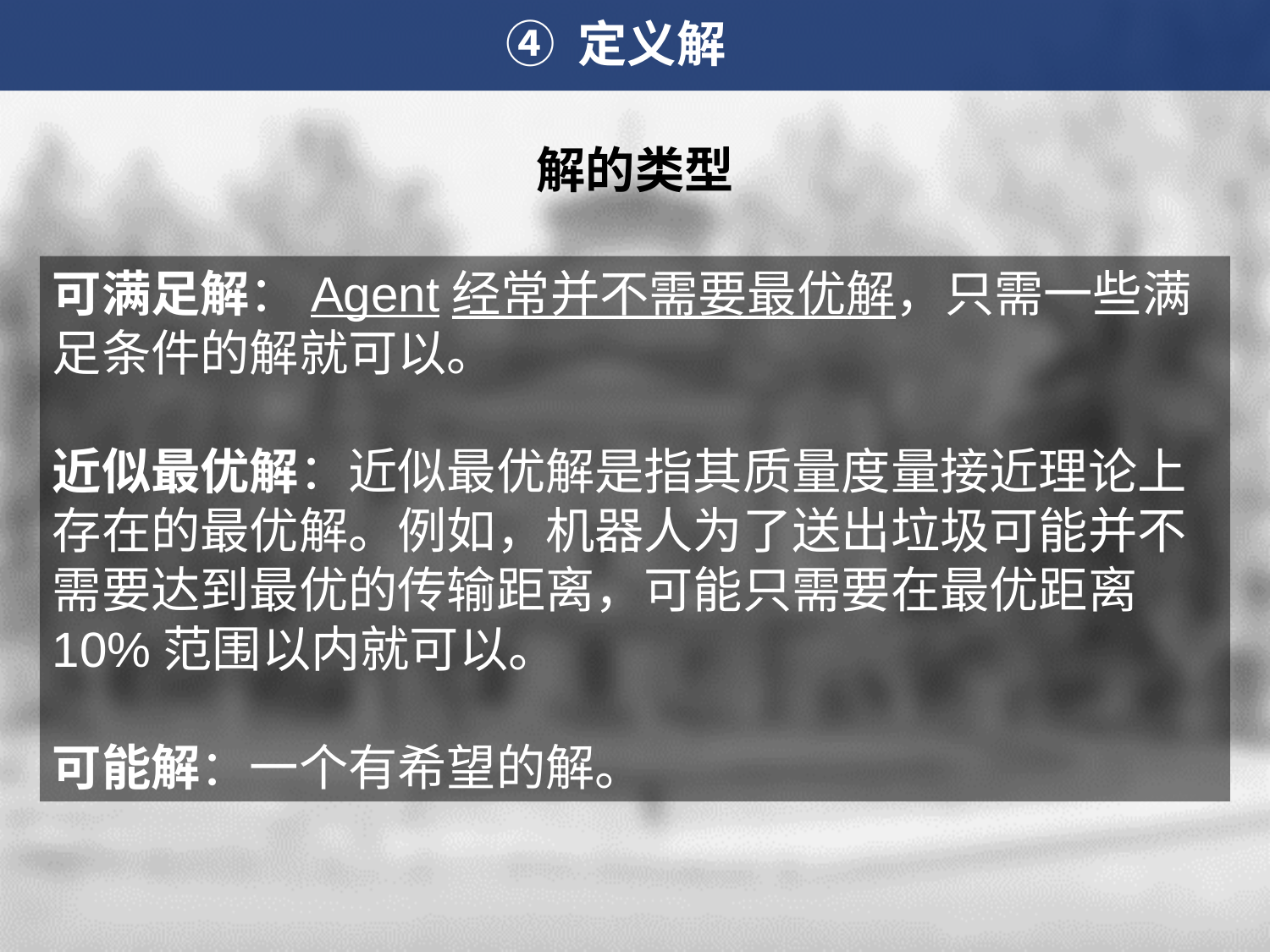

④ 定义解
解的类型
可满足解：Agent经常并不需要最优解，只需一些满足条件的解就可以。

近似最优解：近似最优解是指其质量度量接近理论上存在的最优解。例如，机器人为了送出垃圾可能并不需要达到最优的传输距离，可能只需要在最优距离10%范围以内就可以。

可能解：一个有希望的解。